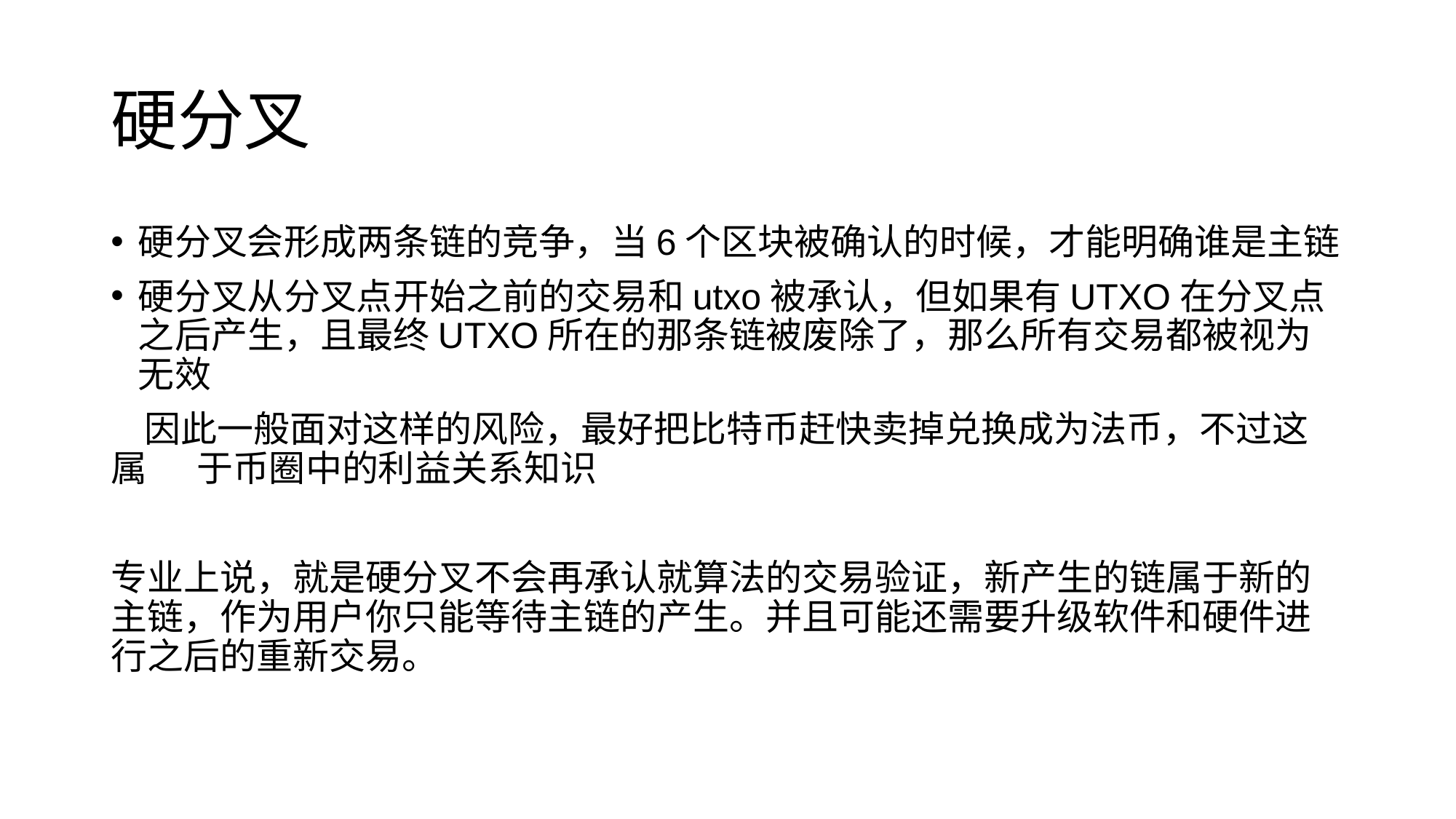

# 硬分叉
硬分叉会形成两条链的竞争，当6个区块被确认的时候，才能明确谁是主链
硬分叉从分叉点开始之前的交易和utxo被承认，但如果有UTXO在分叉点之后产生，且最终UTXO所在的那条链被废除了，那么所有交易都被视为无效
   因此一般面对这样的风险，最好把比特币赶快卖掉兑换成为法币，不过这属      于币圈中的利益关系知识

专业上说，就是硬分叉不会再承认就算法的交易验证，新产生的链属于新的主链，作为用户你只能等待主链的产生。并且可能还需要升级软件和硬件进行之后的重新交易。